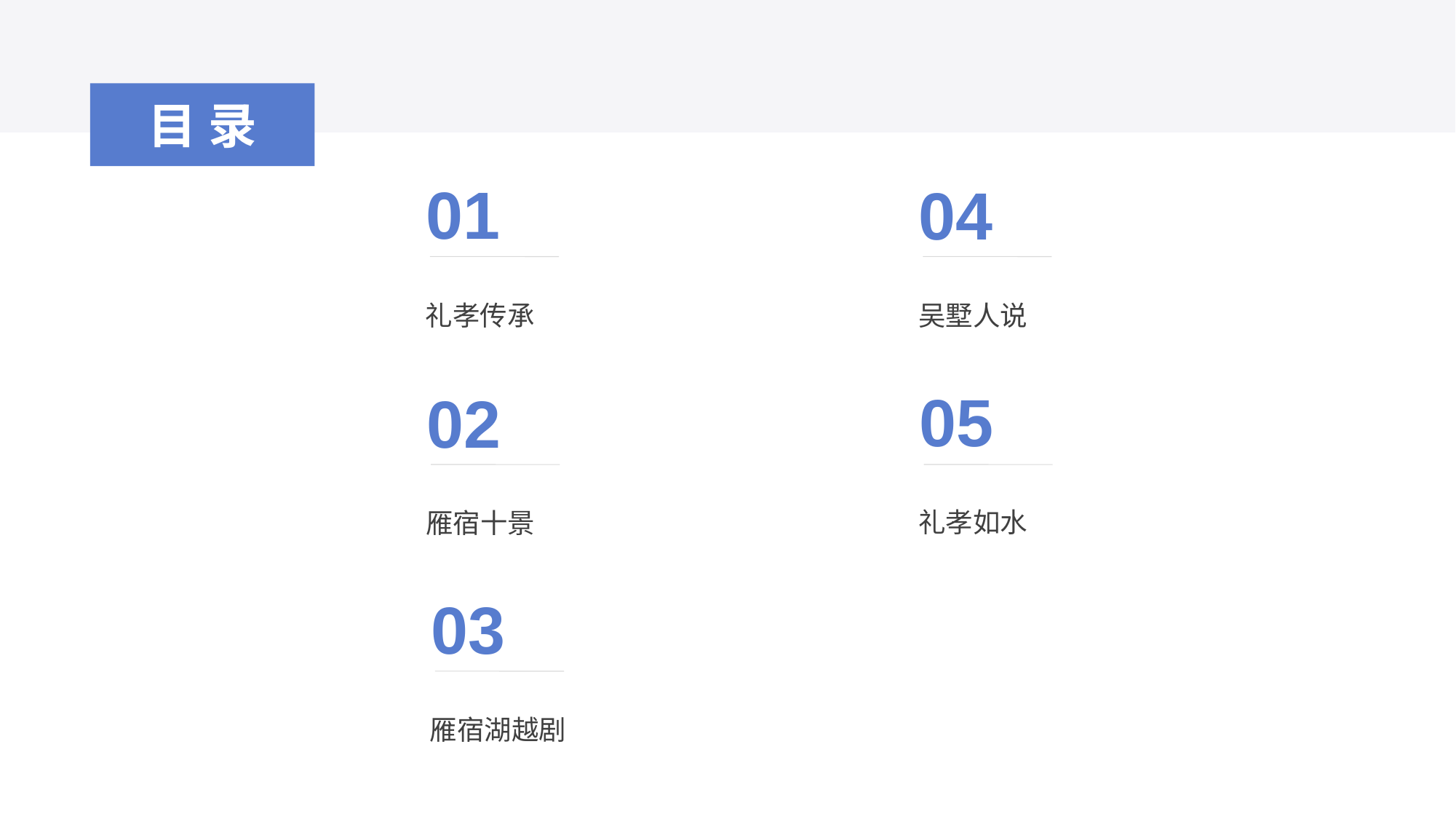

目录
01
04
礼孝传承
吴墅人说
05
02
礼孝如水
雁宿十景
03
雁宿湖越剧